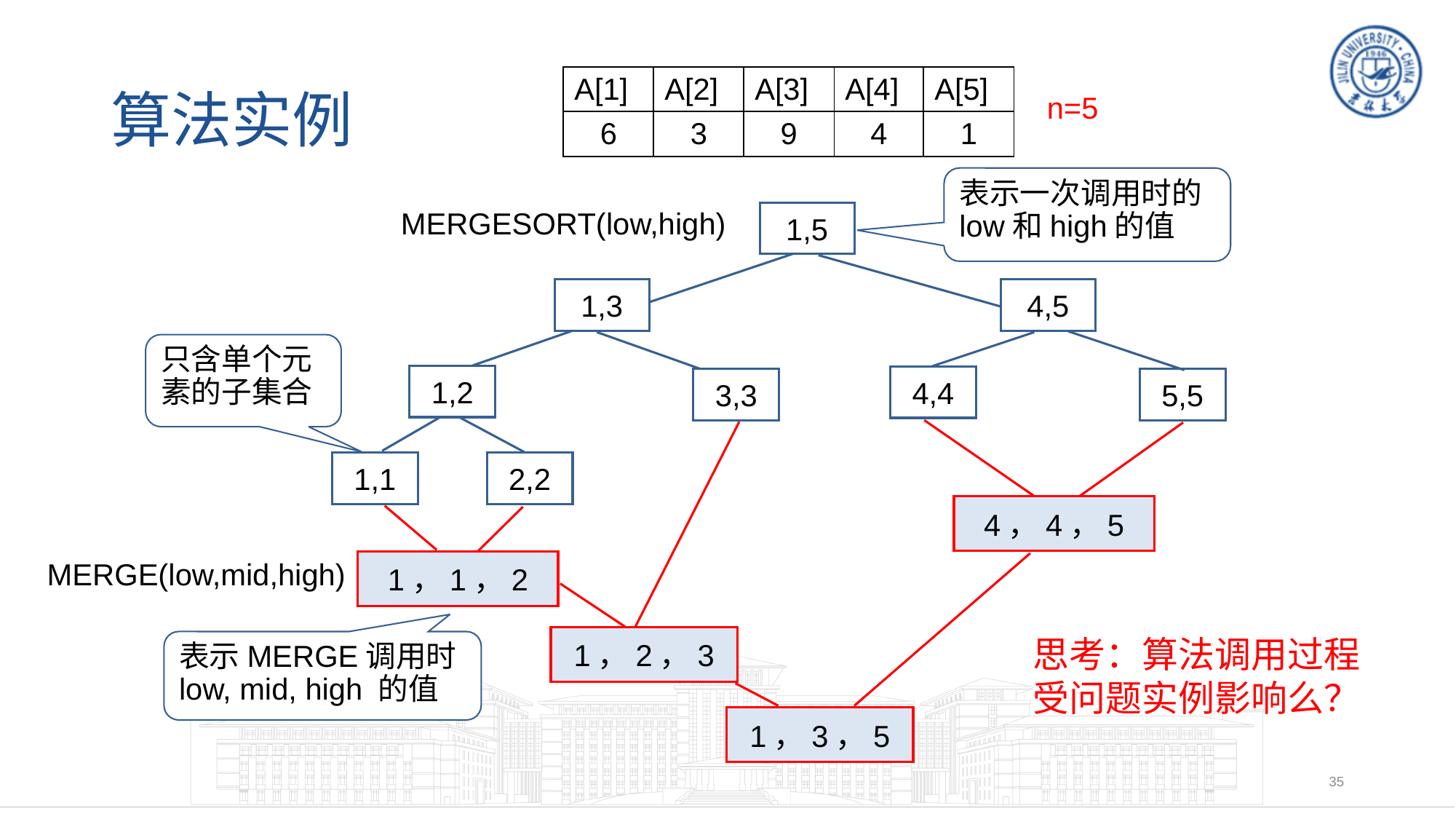

# 算法实例
| A[1] | A[2] | A[3] | A[4] | A[5] |
| --- | --- | --- | --- | --- |
| 6 | 3 | 9 | 4 | 1 |
n=5
表示一次调用时的low和high的值
MERGESORT(low,high)
1,5

1,3
4,5

只含单个元素的子集合
1,2
4,4
3,3
5,5

4，4，5

1，2，3
1,1
2,2

1，1，2
MERGE(low,mid,high)

1，3，5
思考：算法调用过程受问题实例影响么？
表示MERGE调用时low, mid, high 的值
35